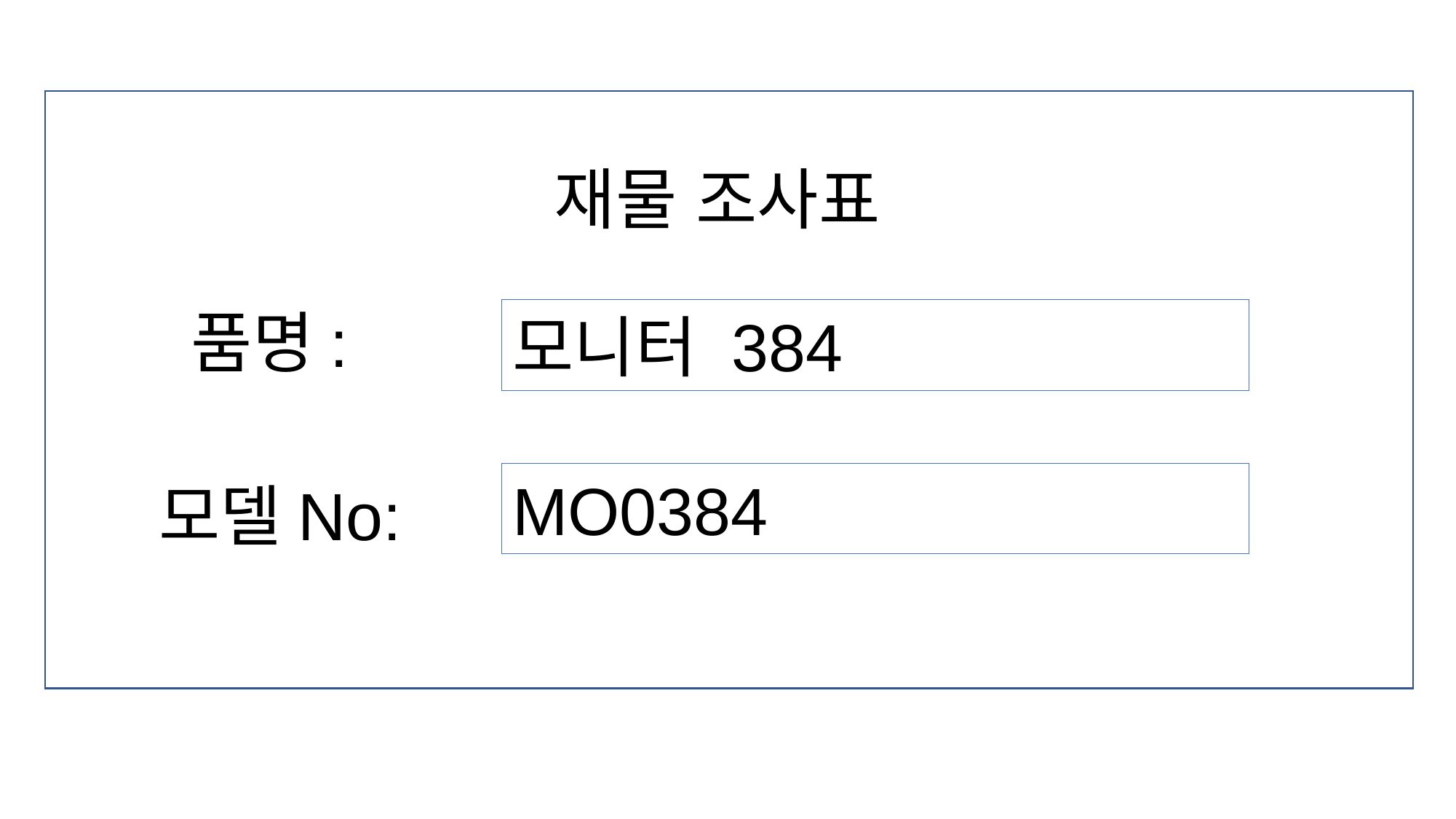

재물 조사표
품명:
모니터 384
MO0384
모델No: